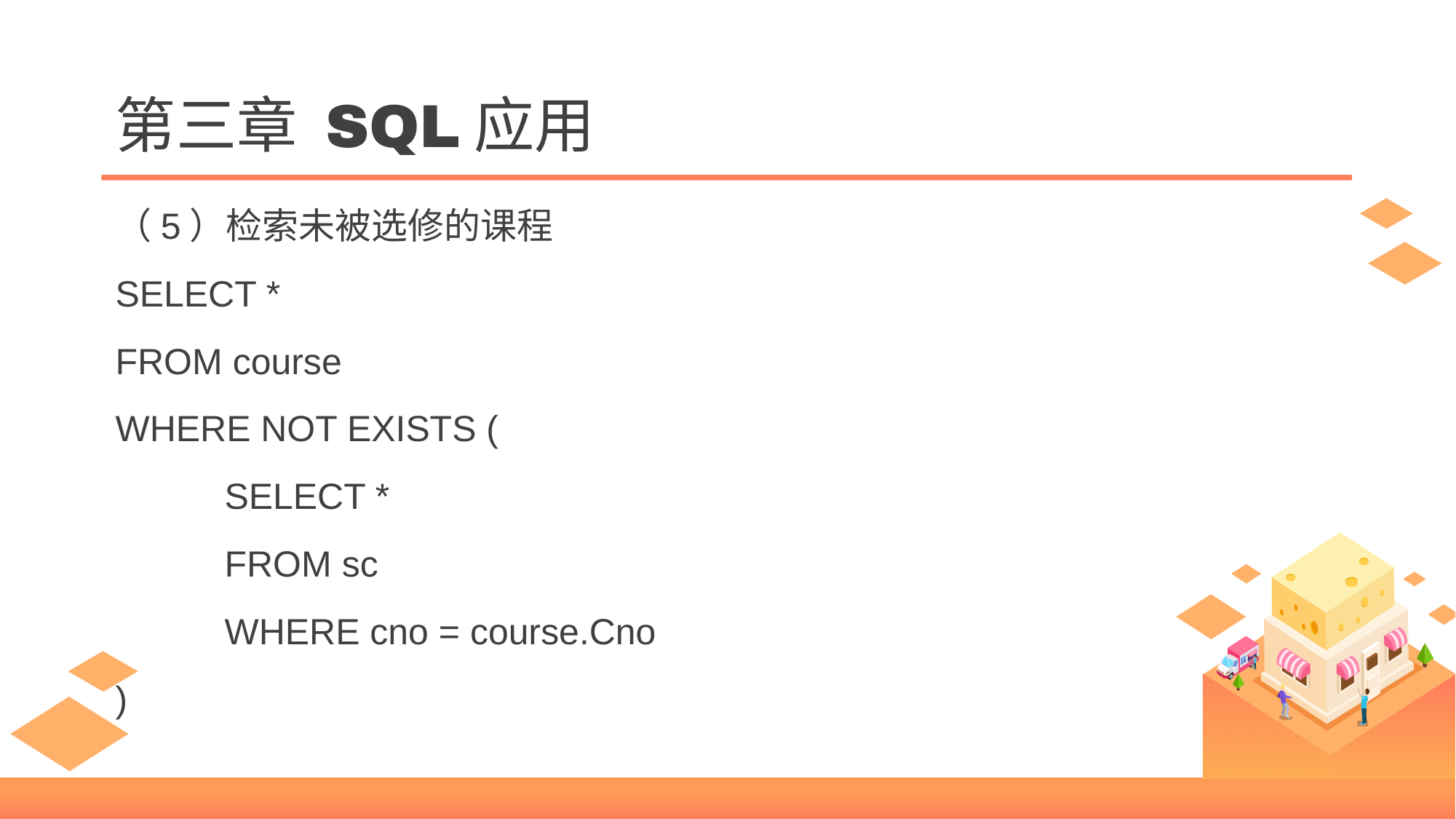

# 第三章 SQL应用
（5）检索未被选修的课程
SELECT *
FROM course
WHERE NOT EXISTS (
	SELECT *
	FROM sc
	WHERE cno = course.Cno
)